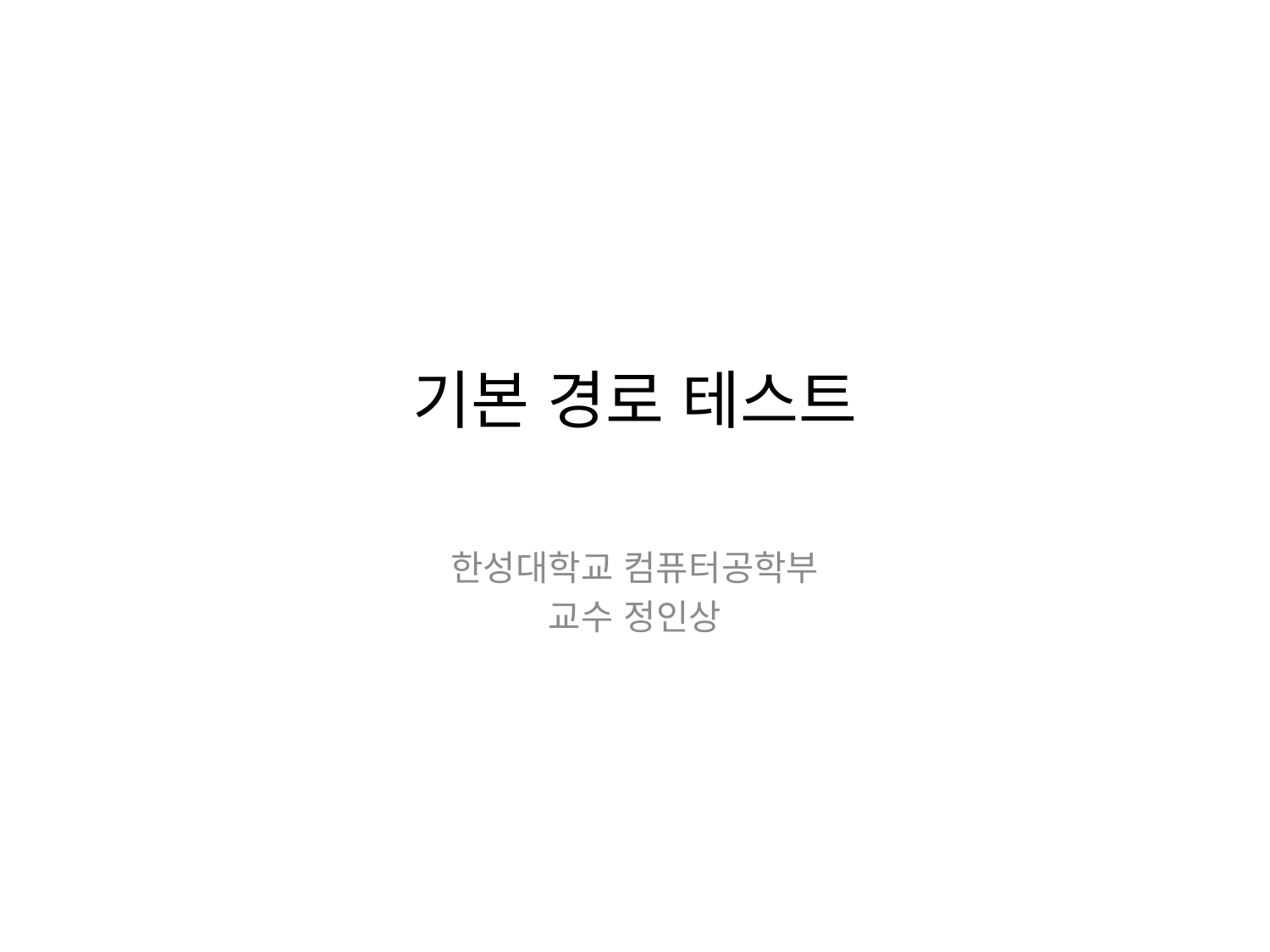

# 기본 경로 테스트
한성대학교 컴퓨터공학부
교수 정인상